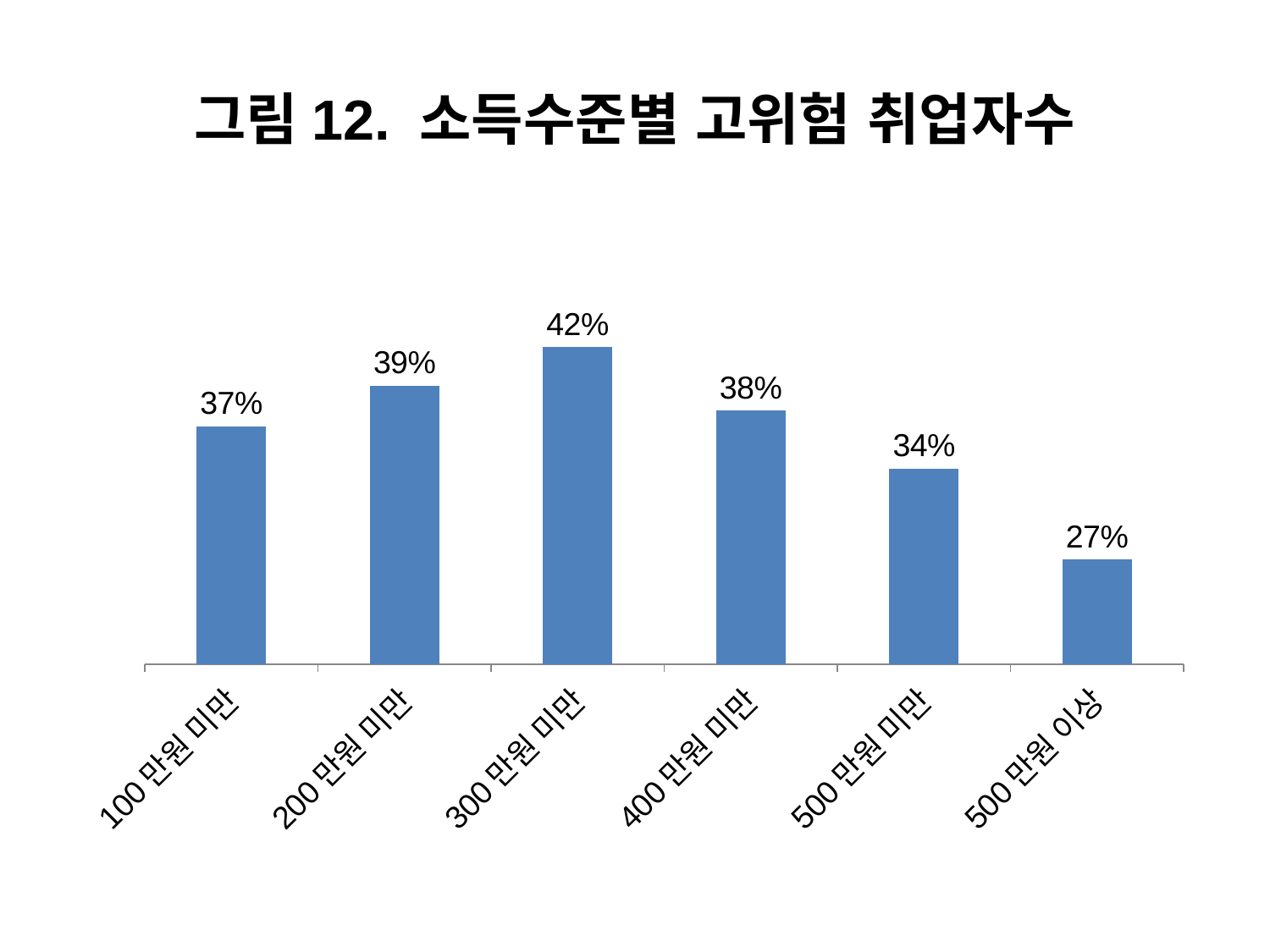

# 그림12. 소득수준별 고위험 취업자수

### Chart

| Category | 계열 1 |
|---|---|
| 100만원 미만 | 0.36611282280732754 |
| 200만원 미만 | 0.3946115023675663 |
| 300만원 미만 | 0.42171462353854566 |
| 400만원 미만 | 0.3774044690994007 |
| 500만원 미만 | 0.3366449566550144 |
| 500만원 이상 | 0.27303920729966963 |